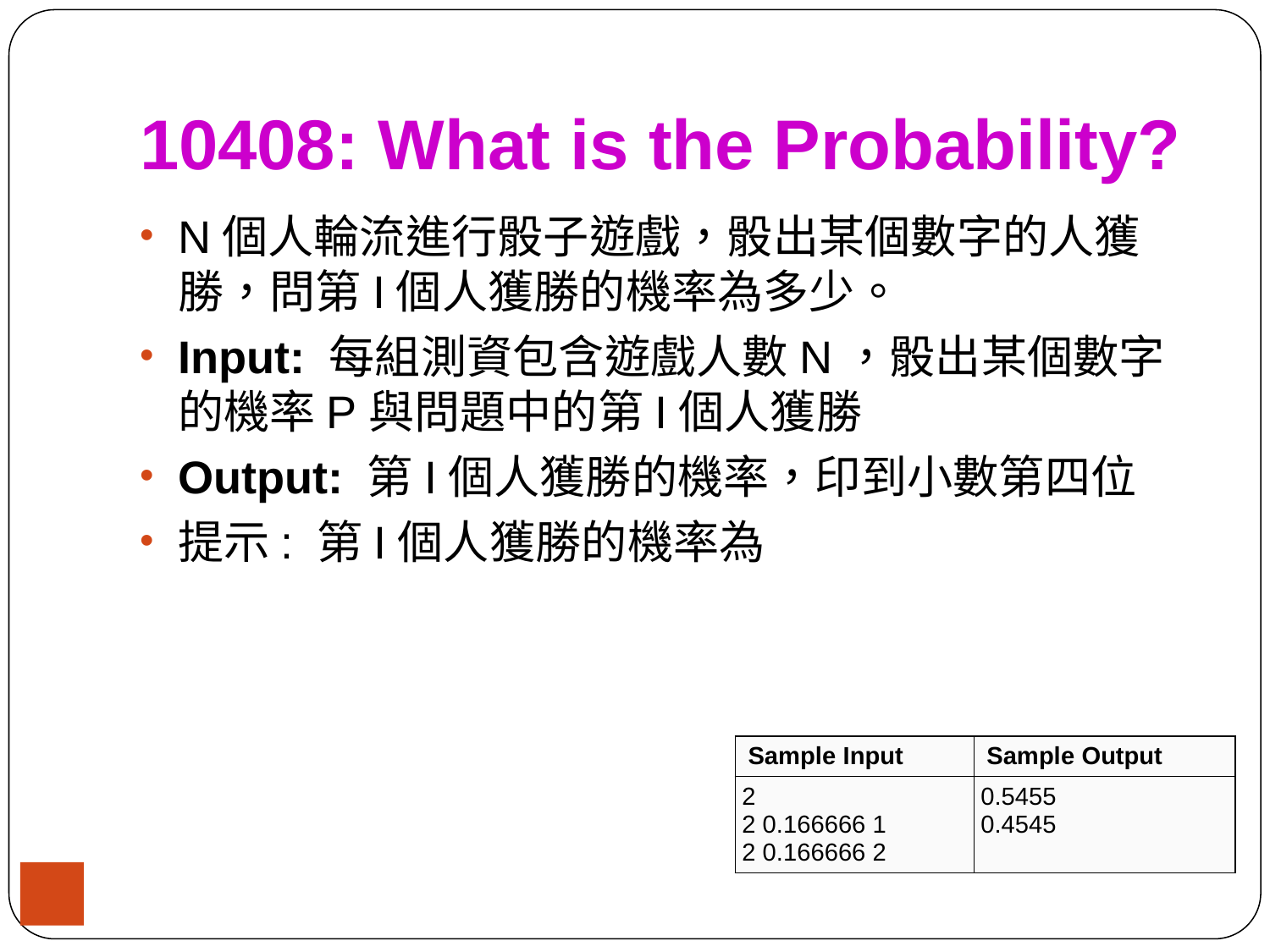

# 10408: What is the Probability?
N個人輪流進行骰子遊戲，骰出某個數字的人獲勝，問第I個人獲勝的機率為多少。
Input: 每組測資包含遊戲人數N，骰出某個數字的機率P與問題中的第I個人獲勝
Output: 第I個人獲勝的機率，印到小數第四位
提示: 第I個人獲勝的機率為
| Sample Input | Sample Output |
| --- | --- |
| 2 2 0.166666 1 2 0.166666 2 | 0.5455 0.4545 |